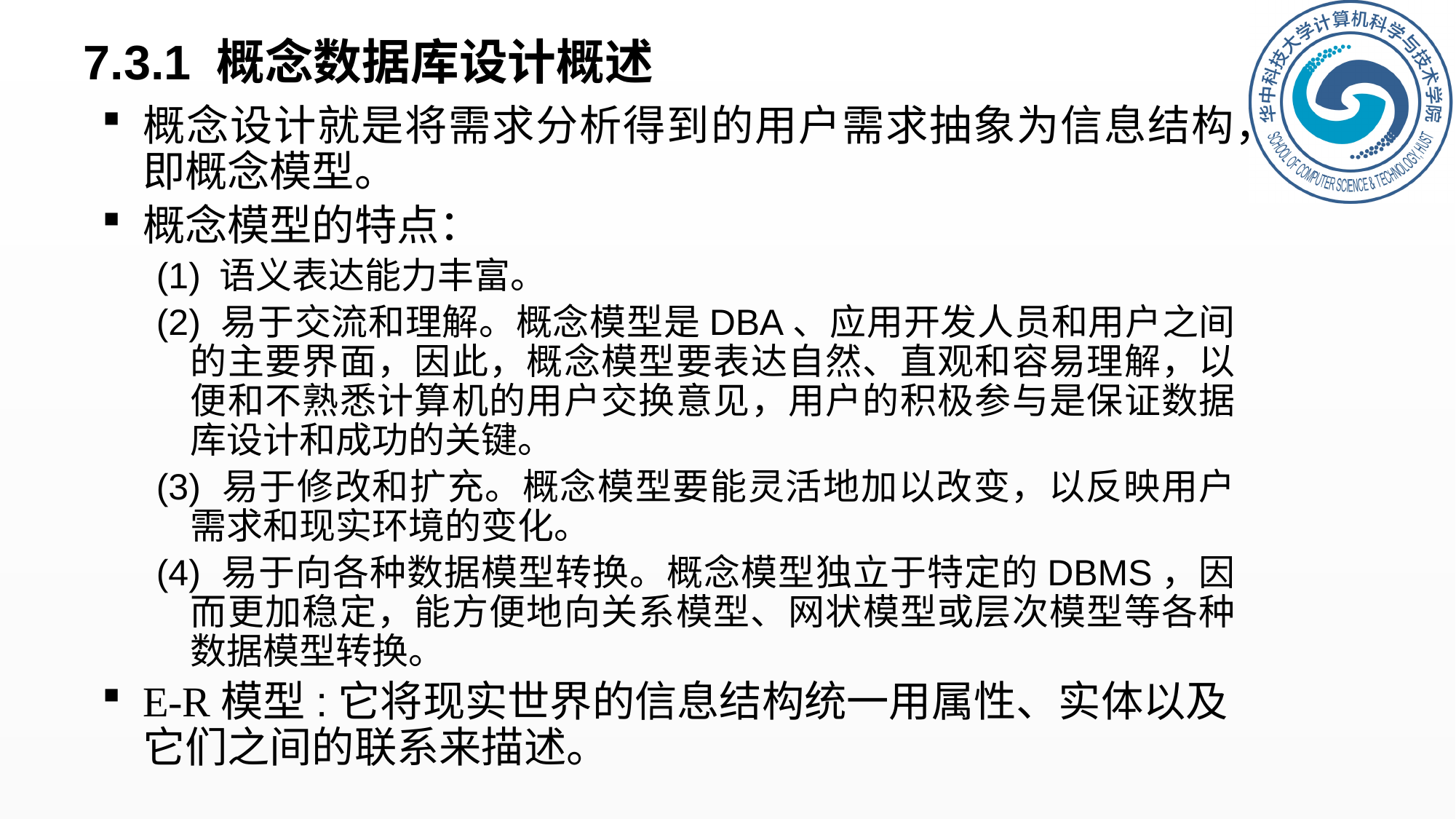

# 7.3.1 概念数据库设计概述
概念设计就是将需求分析得到的用户需求抽象为信息结构，即概念模型。
概念模型的特点：
(1) 语义表达能力丰富。
(2) 易于交流和理解。概念模型是DBA、应用开发人员和用户之间的主要界面，因此，概念模型要表达自然、直观和容易理解，以便和不熟悉计算机的用户交换意见，用户的积极参与是保证数据库设计和成功的关键。
(3) 易于修改和扩充。概念模型要能灵活地加以改变，以反映用户需求和现实环境的变化。
(4) 易于向各种数据模型转换。概念模型独立于特定的DBMS，因而更加稳定，能方便地向关系模型、网状模型或层次模型等各种数据模型转换。
E-R模型:它将现实世界的信息结构统一用属性、实体以及它们之间的联系来描述。